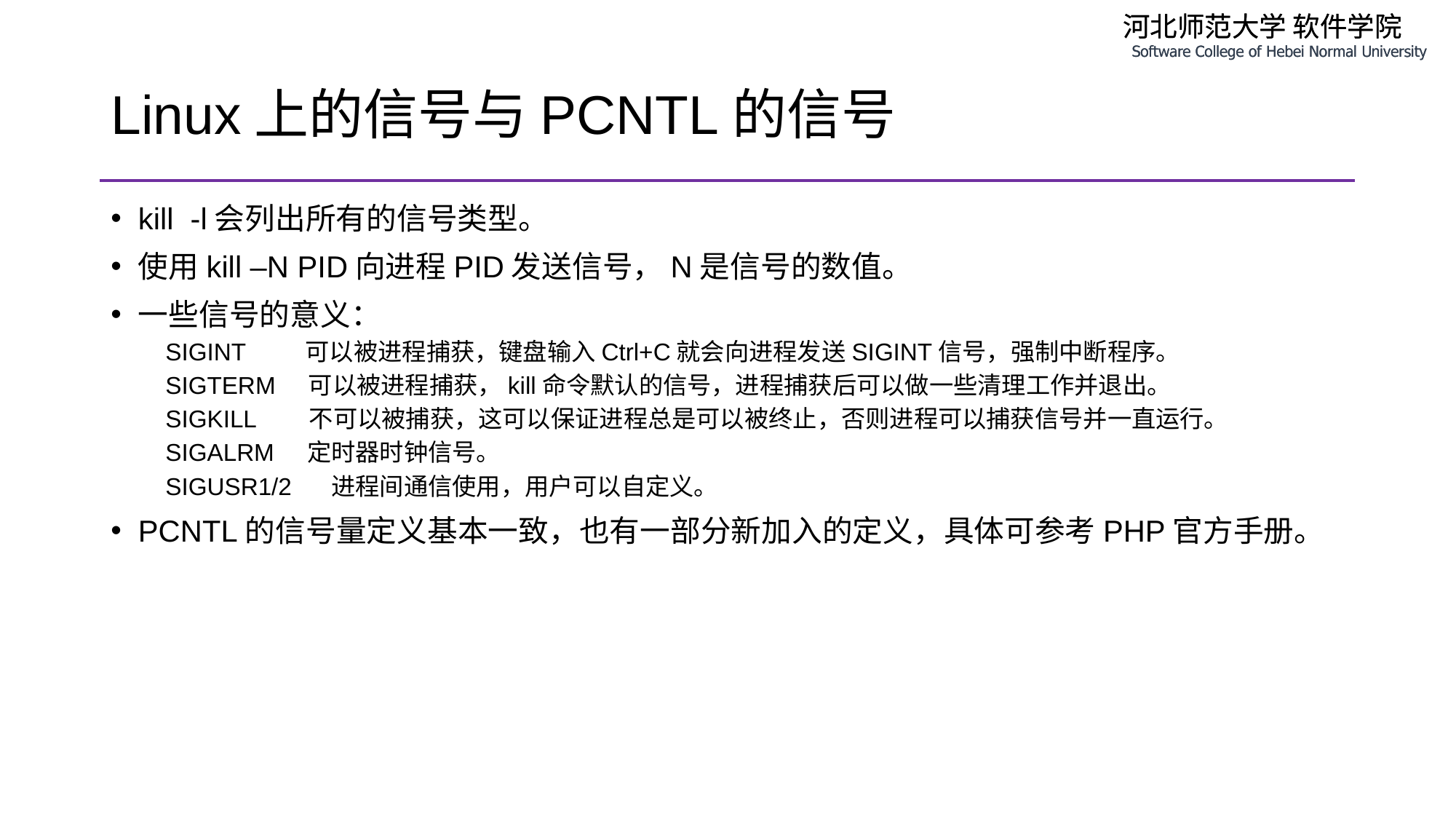

# Linux上的信号与PCNTL的信号
kill  -l会列出所有的信号类型。
使用kill –N PID向进程PID发送信号，N是信号的数值。
一些信号的意义：
SIGINT        可以被进程捕获，键盘输入Ctrl+C就会向进程发送SIGINT信号，强制中断程序。
SIGTERM    可以被进程捕获，kill命令默认的信号，进程捕获后可以做一些清理工作并退出。
SIGKILL       不可以被捕获，这可以保证进程总是可以被终止，否则进程可以捕获信号并一直运行。
SIGALRM    定时器时钟信号。
SIGUSR1/2     进程间通信使用，用户可以自定义。
PCNTL的信号量定义基本一致，也有一部分新加入的定义，具体可参考PHP官方手册。